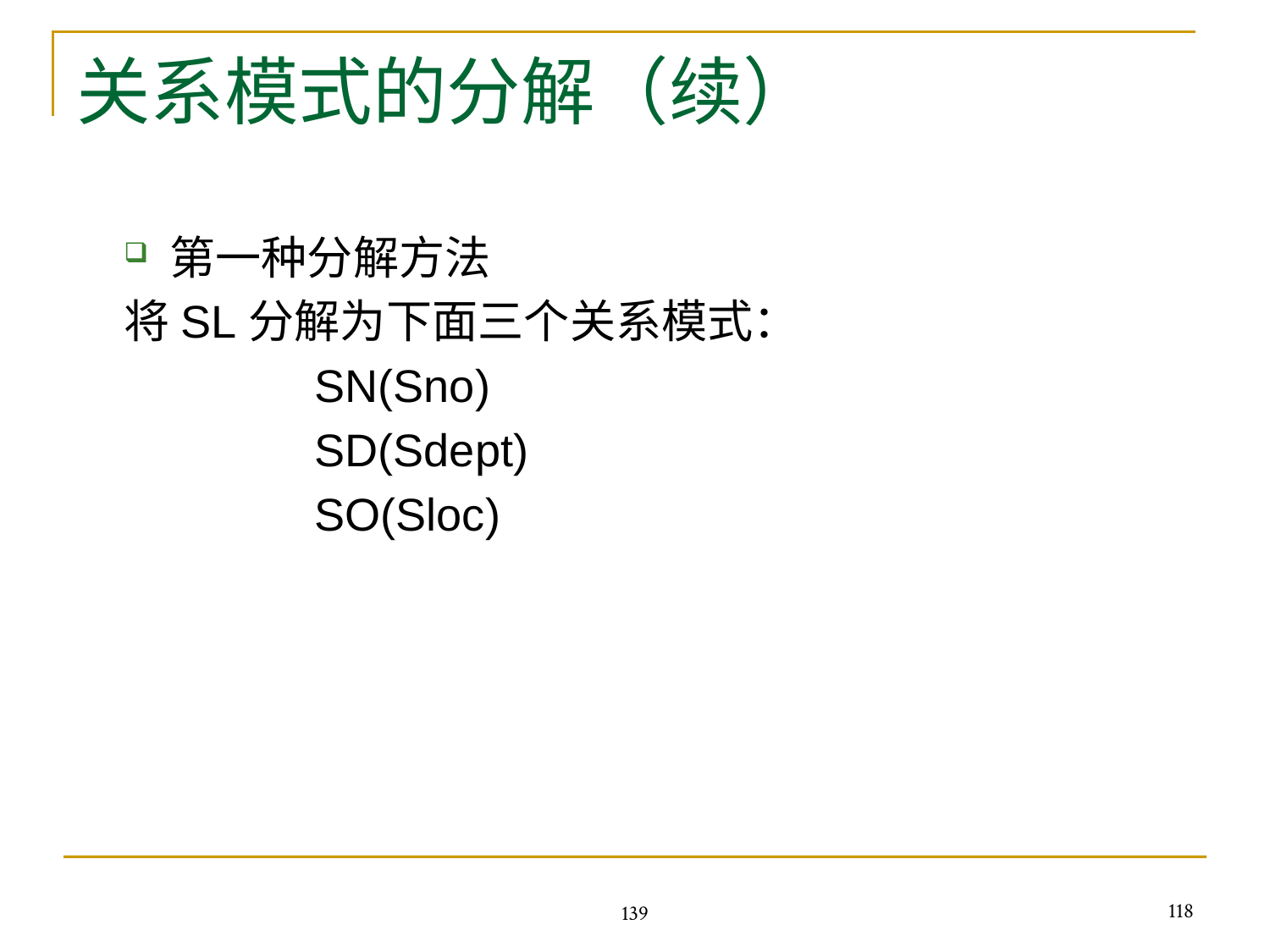

# 关系模式的分解（续）
第一种分解方法
将SL分解为下面三个关系模式：
               SN(Sno)
               SD(Sdept)
               SO(Sloc)
118
139